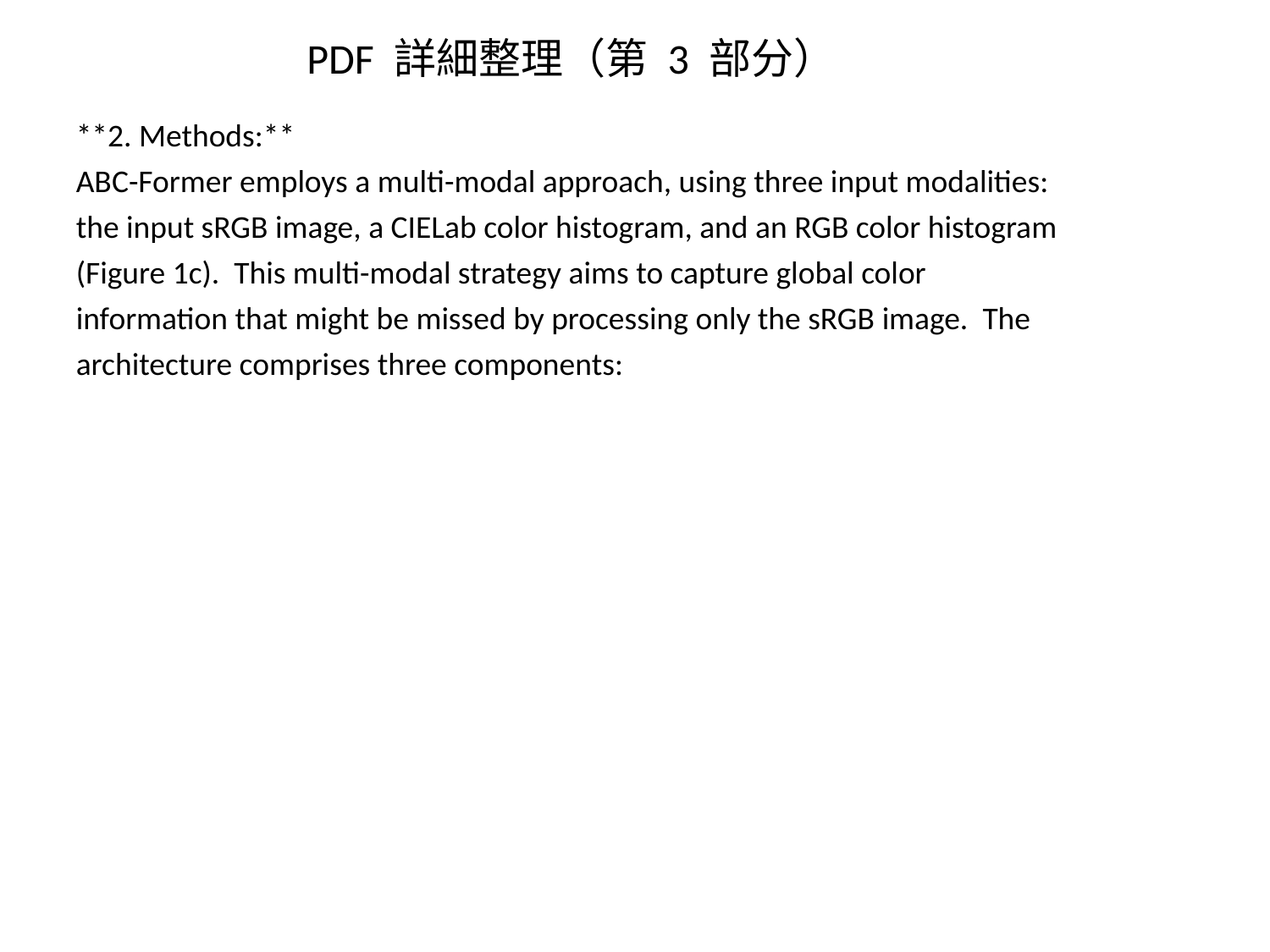

PDF 詳細整理（第 3 部分）

**2. Methods:**
ABC-Former employs a multi-modal approach, using three input modalities: the input sRGB image, a CIELab color histogram, and an RGB color histogram (Figure 1c).  This multi-modal strategy aims to capture global color information that might be missed by processing only the sRGB image.  The architecture comprises three components: